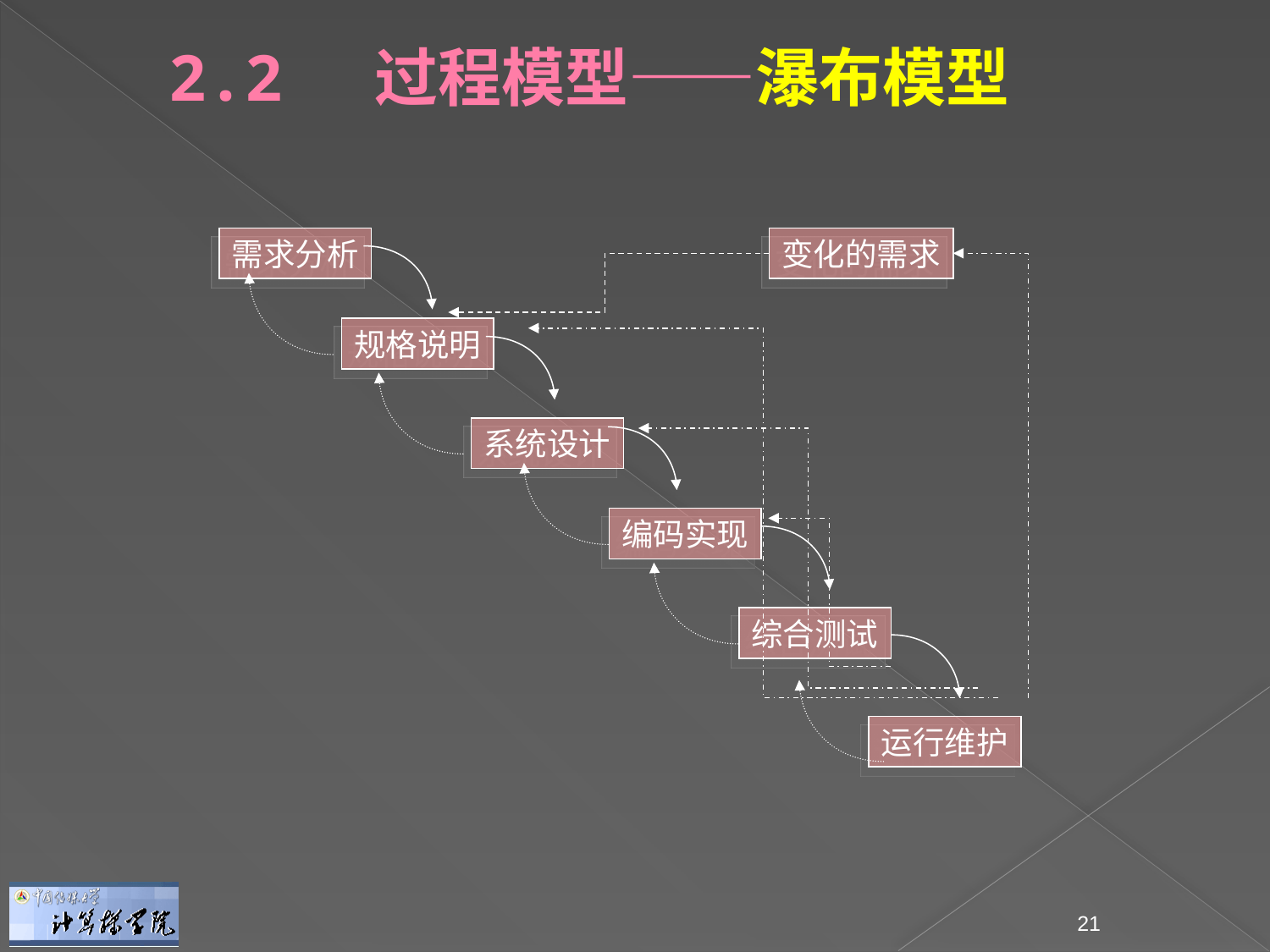

2.2  过程模型——瀑布模型
需求分析
变化的需求

规格说明

系统设计

编码实现

综合测试

运行维护
21